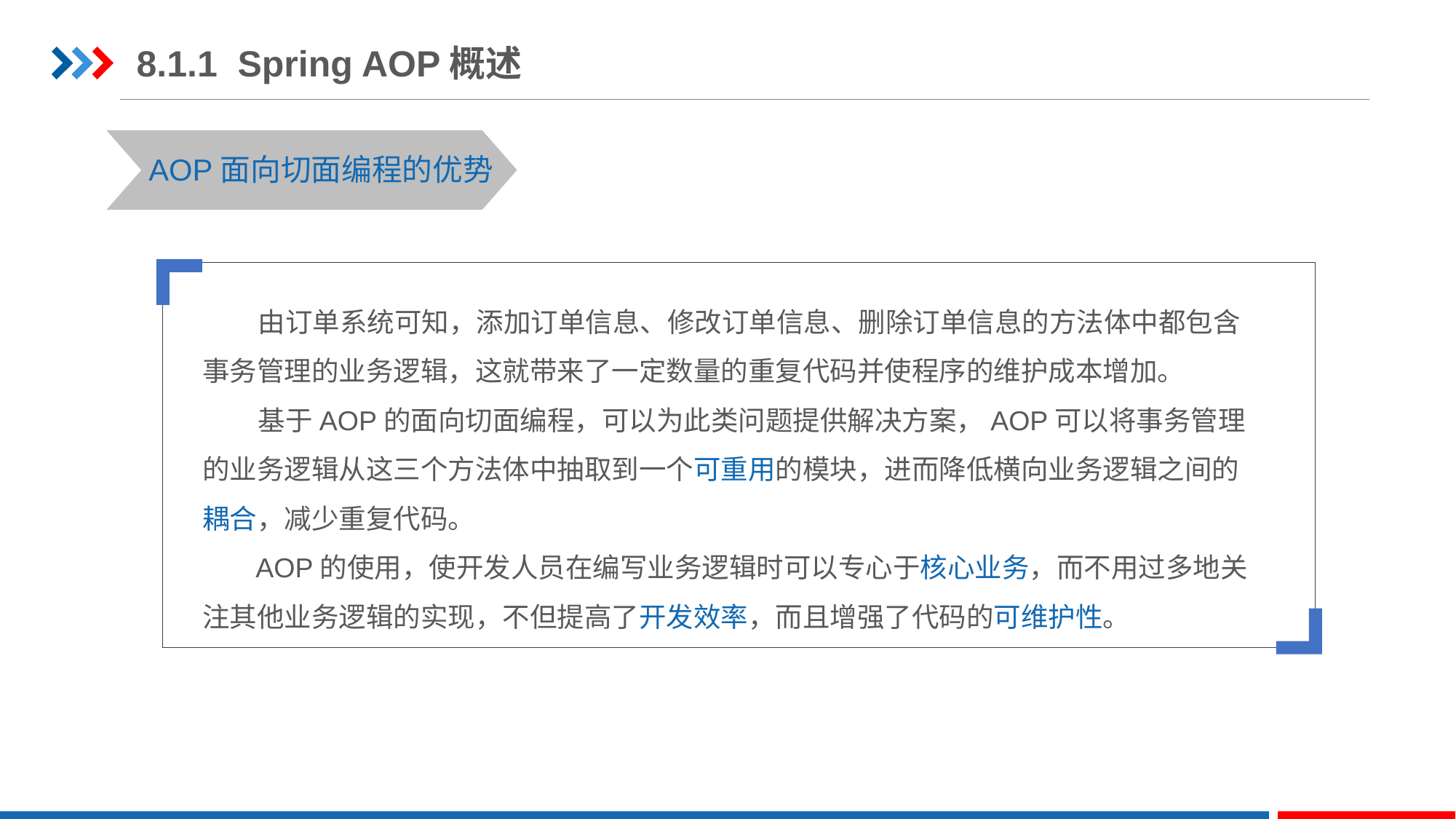

8.1.1  Spring AOP概述

AOP面向切面编程的优势

        由订单系统可知，添加订单信息、修改订单信息、删除订单信息的方法体中都包含事务管理的业务逻辑，这就带来了一定数量的重复代码并使程序的维护成本增加。
        基于AOP的面向切面编程，可以为此类问题提供解决方案，AOP可以将事务管理的业务逻辑从这三个方法体中抽取到一个可重用的模块，进而降低横向业务逻辑之间的耦合，减少重复代码。
       AOP的使用，使开发人员在编写业务逻辑时可以专心于核心业务，而不用过多地关注其他业务逻辑的实现，不但提高了开发效率，而且增强了代码的可维护性。